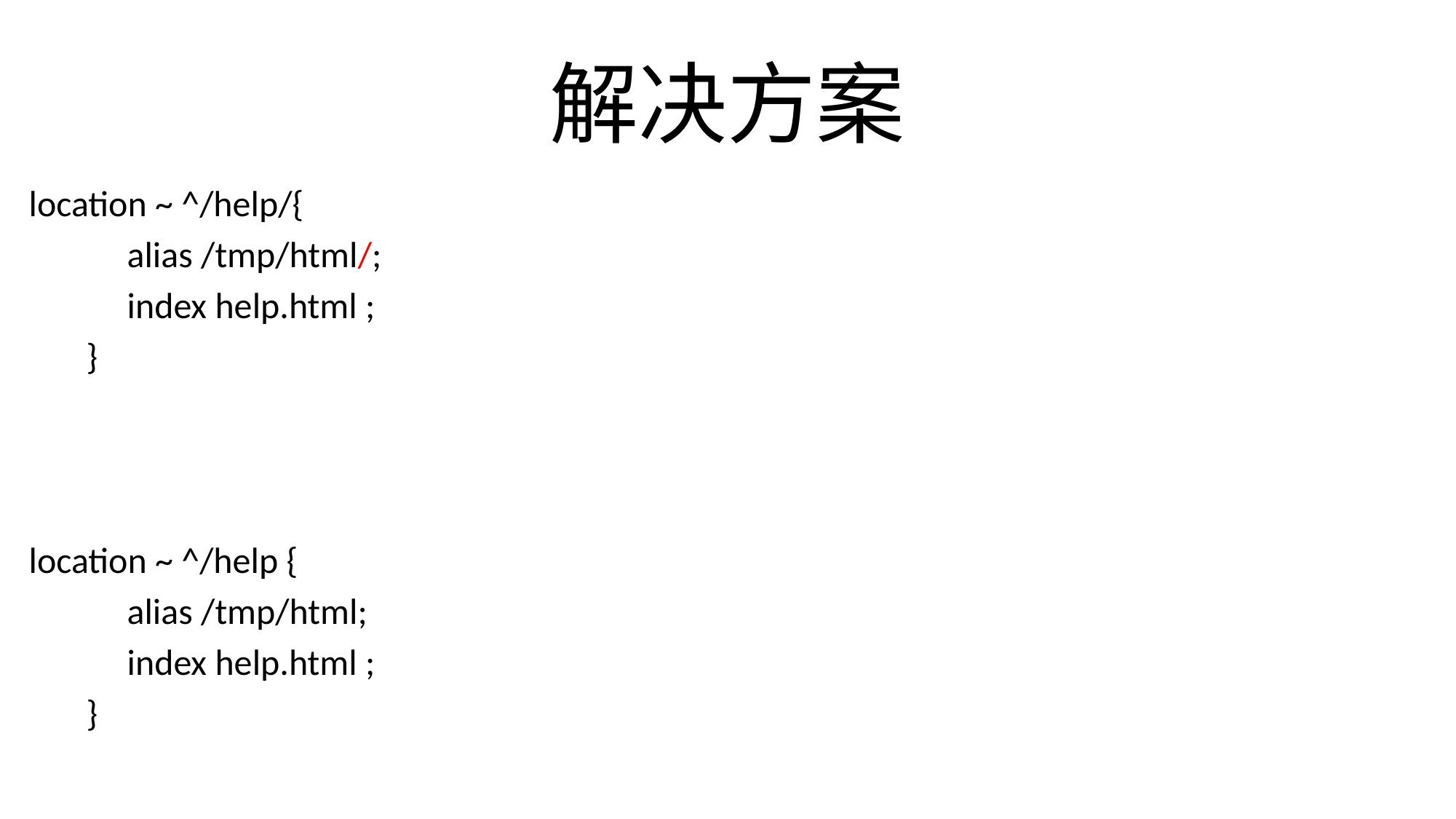

# 解决方案
location ~ ^/help/{
            alias /tmp/html/;
            index help.html ;
       }

location ~ ^/help {
            alias /tmp/html;
            index help.html ;
       }